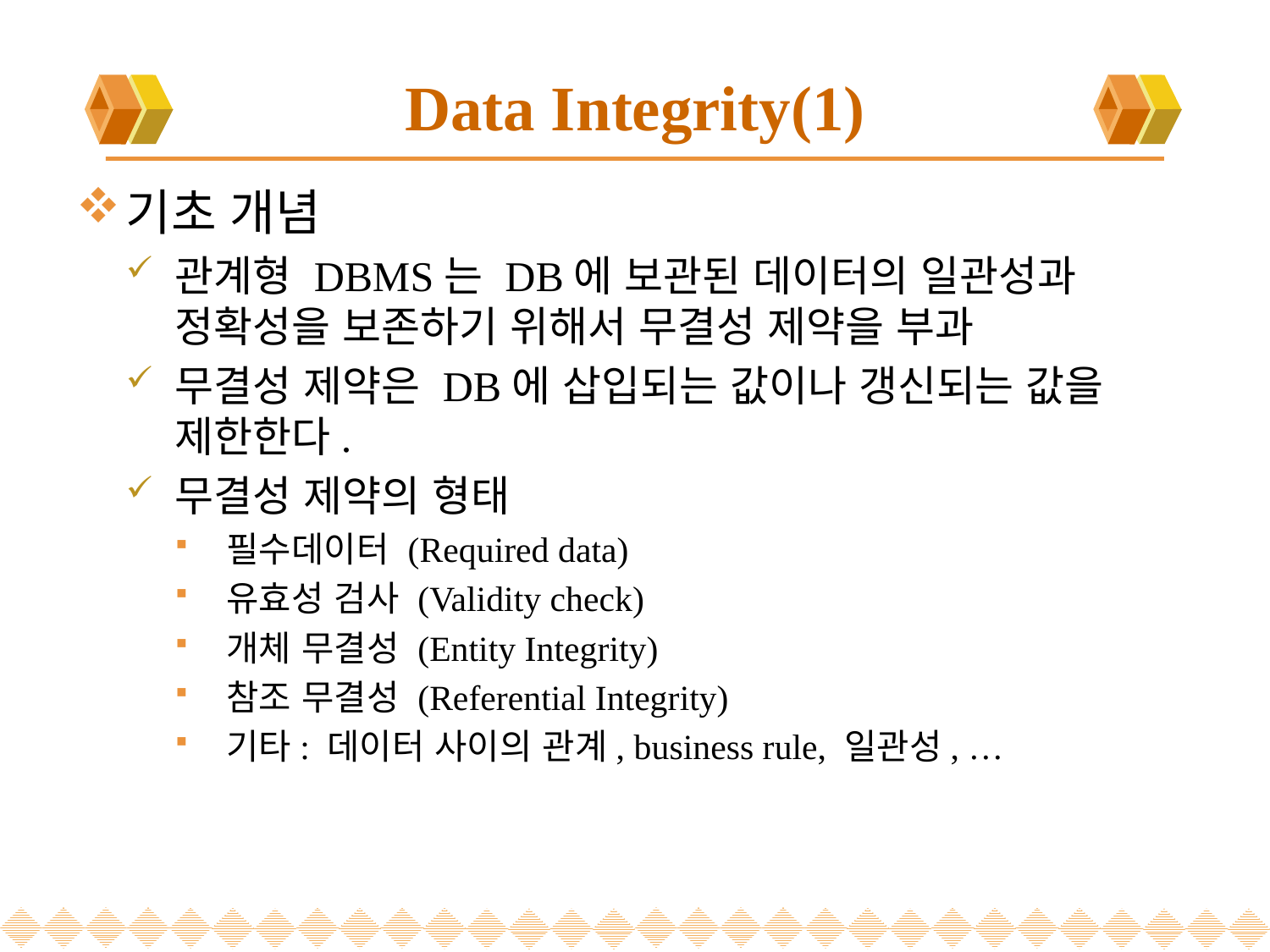

# Data Integrity(1)
기초 개념
관계형 DBMS는 DB에 보관된 데이터의 일관성과 정확성을 보존하기 위해서 무결성 제약을 부과
무결성 제약은 DB에 삽입되는 값이나 갱신되는 값을 제한한다.
무결성 제약의 형태
필수데이터 (Required data)
유효성 검사 (Validity check)
개체 무결성 (Entity Integrity)
참조 무결성 (Referential Integrity)
기타: 데이터 사이의 관계, business rule, 일관성, …